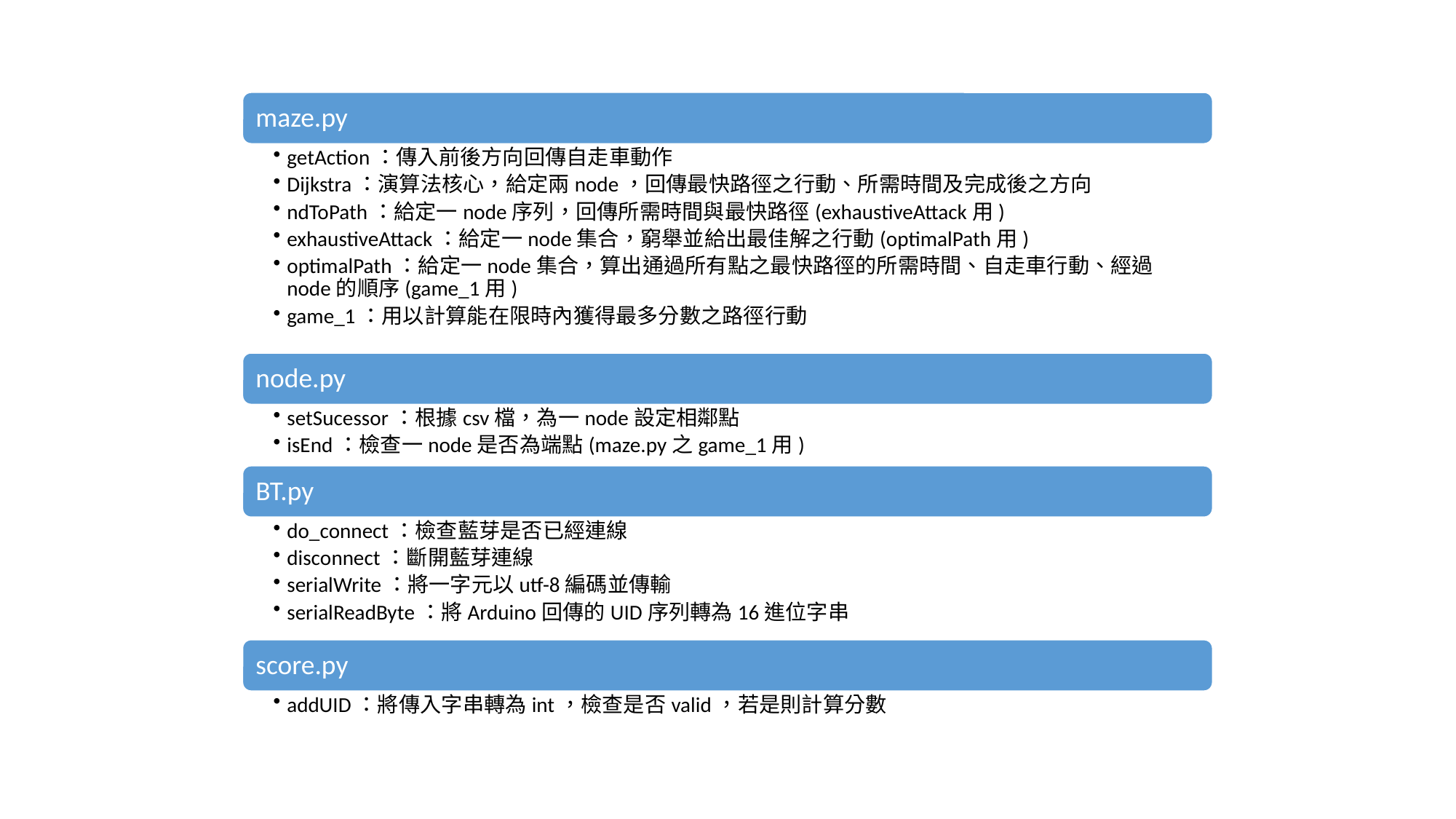

maze.py
getAction：傳入前後方向回傳自走車動作
Dijkstra：演算法核心，給定兩node，回傳最快路徑之行動、所需時間及完成後之方向
ndToPath：給定一node序列，回傳所需時間與最快路徑(exhaustiveAttack用)
exhaustiveAttack：給定一node集合，窮舉並給出最佳解之行動(optimalPath用)
optimalPath：給定一node集合，算出通過所有點之最快路徑的所需時間、自走車行動、經過node的順序(game_1用)
game_1：用以計算能在限時內獲得最多分數之路徑行動
node.py
setSucessor：根據csv檔，為一node設定相鄰點
isEnd：檢查一node是否為端點(maze.py之game_1用)
BT.py
do_connect：檢查藍芽是否已經連線
disconnect：斷開藍芽連線
serialWrite：將一字元以utf-8編碼並傳輸
serialReadByte：將Arduino回傳的UID序列轉為16進位字串
score.py
addUID：將傳入字串轉為int，檢查是否valid，若是則計算分數